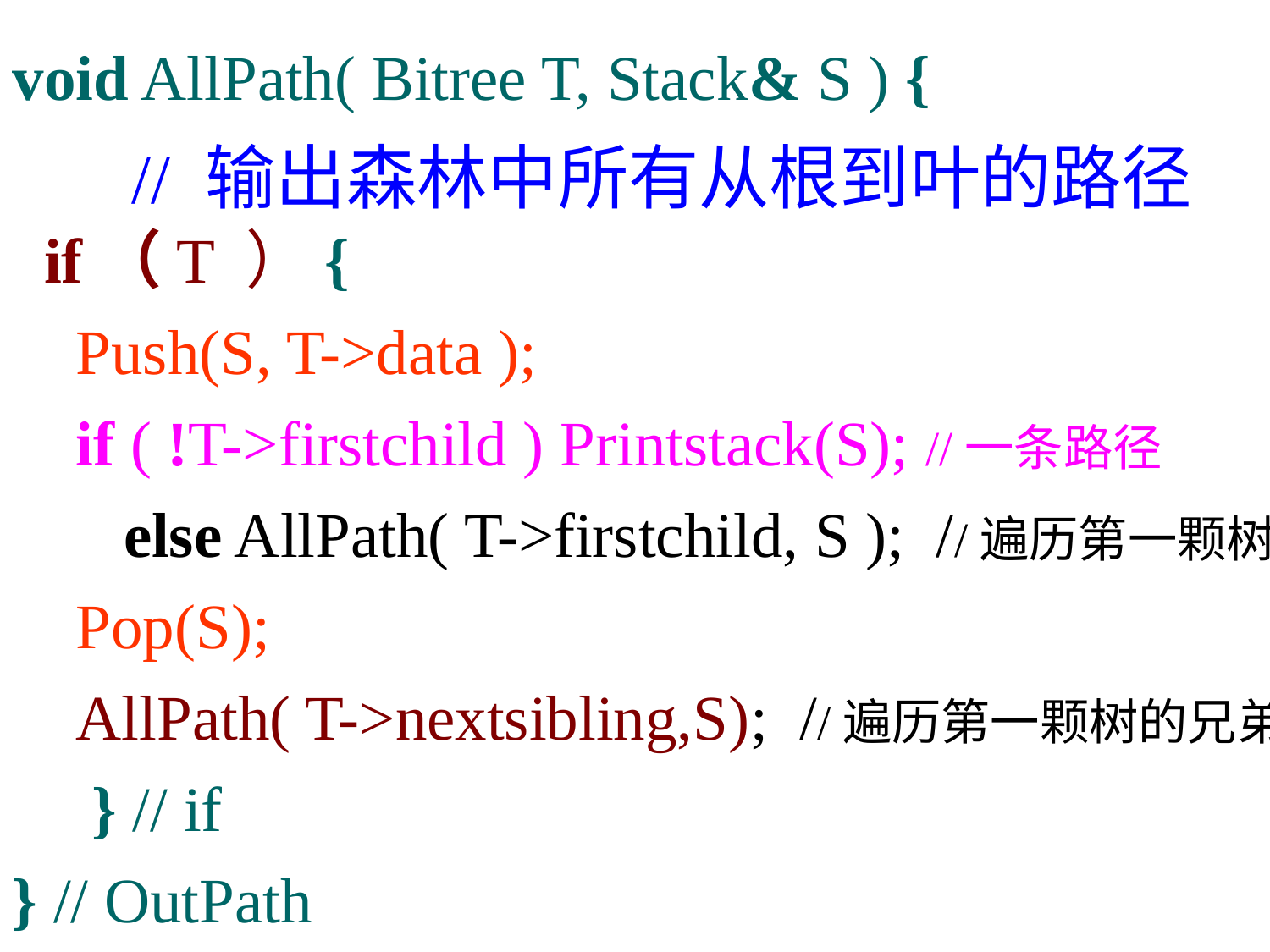

void AllPath( Bitree T, Stack& S ) {

  if（T ）{
    Push(S, T->data );
    if ( !T->firstchild ) Printstack(S); //一条路径
       else AllPath( T->firstchild, S );  //遍历第一颗树
    Pop(S);
    AllPath( T->nextsibling,S);  //遍历第一颗树的兄弟
     } // if
} // OutPath
// 输出森林中所有从根到叶的路径